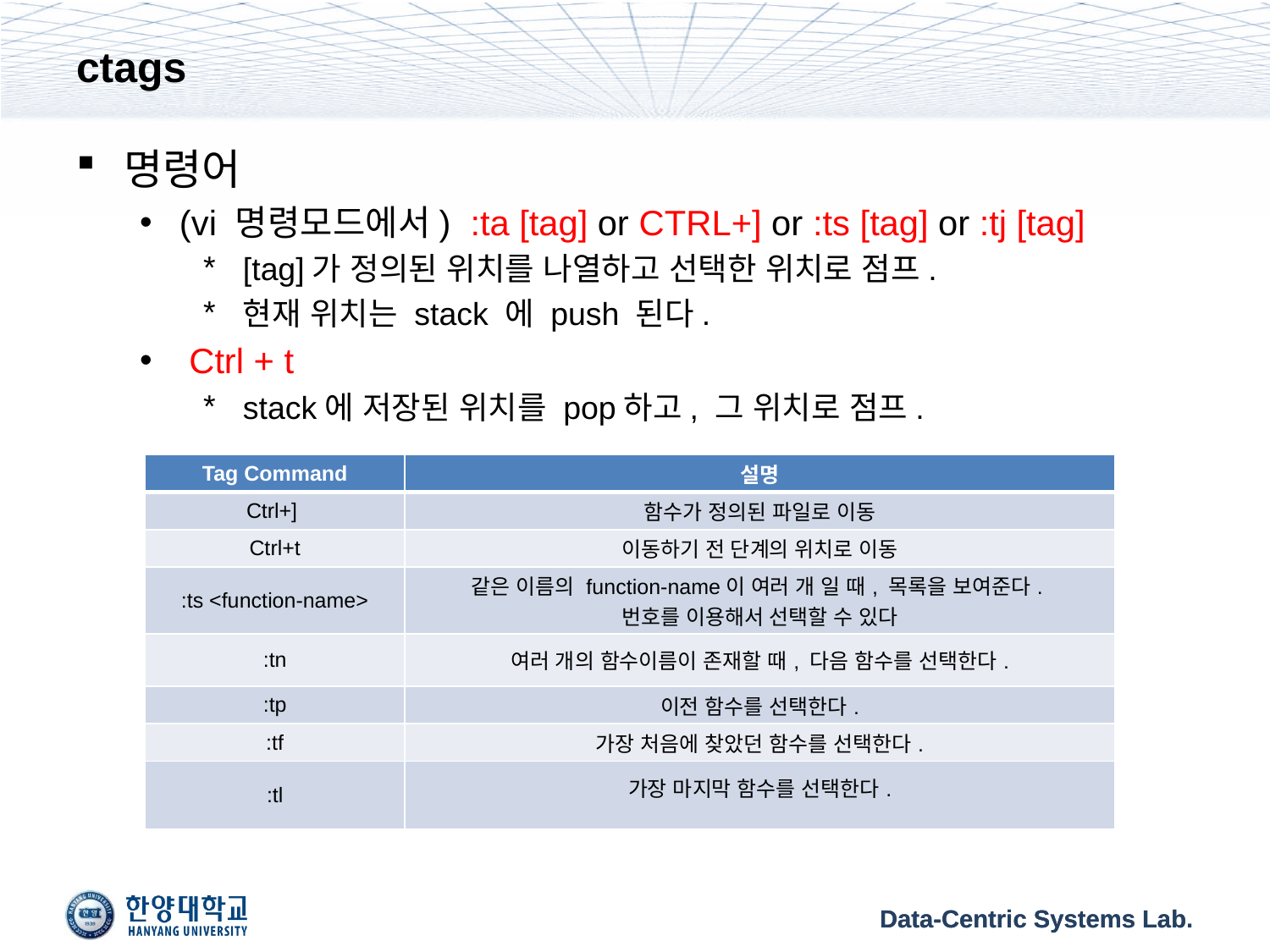

# ctags
명령어
(vi 명령모드에서)  :ta [tag] or CTRL+] or :ts [tag] or :tj [tag]
[tag]가 정의된 위치를 나열하고 선택한 위치로 점프.
현재 위치는 stack 에 push 된다.
 Ctrl + t
stack에 저장된 위치를 pop하고, 그 위치로 점프.

| Tag Command | 설명 |
| --- | --- |
| Ctrl+] | 함수가 정의된 파일로 이동 |
| Ctrl+t | 이동하기 전 단계의 위치로 이동 |
| :ts <function-name> | 같은 이름의 function-name이 여러 개 일 때, 목록을 보여준다. 번호를 이용해서 선택할 수 있다 |
| :tn | 여러 개의 함수이름이 존재할 때, 다음 함수를 선택한다. |
| :tp | 이전 함수를 선택한다. |
| :tf | 가장 처음에 찾았던 함수를 선택한다. |
| :tl | 가장 마지막 함수를 선택한다. |